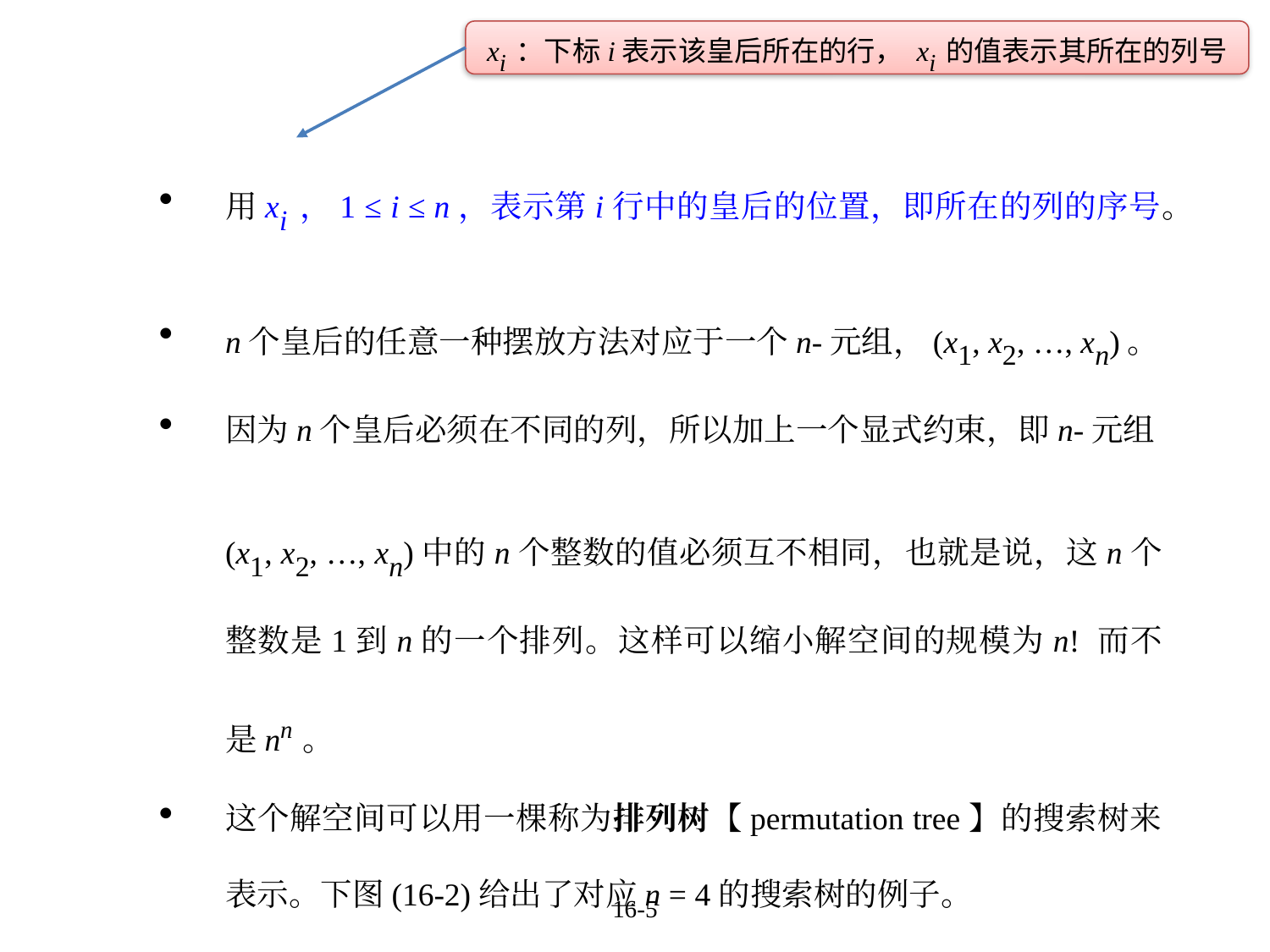

xi：下标i表示该皇后所在的行， xi的值表示其所在的列号
用xi，1 ≤ i ≤ n，表示第i行中的皇后的位置，即所在的列的序号。
n个皇后的任意一种摆放方法对应于一个n-元组，(x1, x2, …, xn)。
因为n个皇后必须在不同的列，所以加上一个显式约束，即n-元组(x1, x2, …, xn)中的n个整数的值必须互不相同，也就是说，这n个整数是1到n的一个排列。这样可以缩小解空间的规模为n! 而不是nn。
这个解空间可以用一棵称为排列树【permutation tree】的搜索树来表示。下图(16-2)给出了对应n = 4的搜索树的例子。
16-5